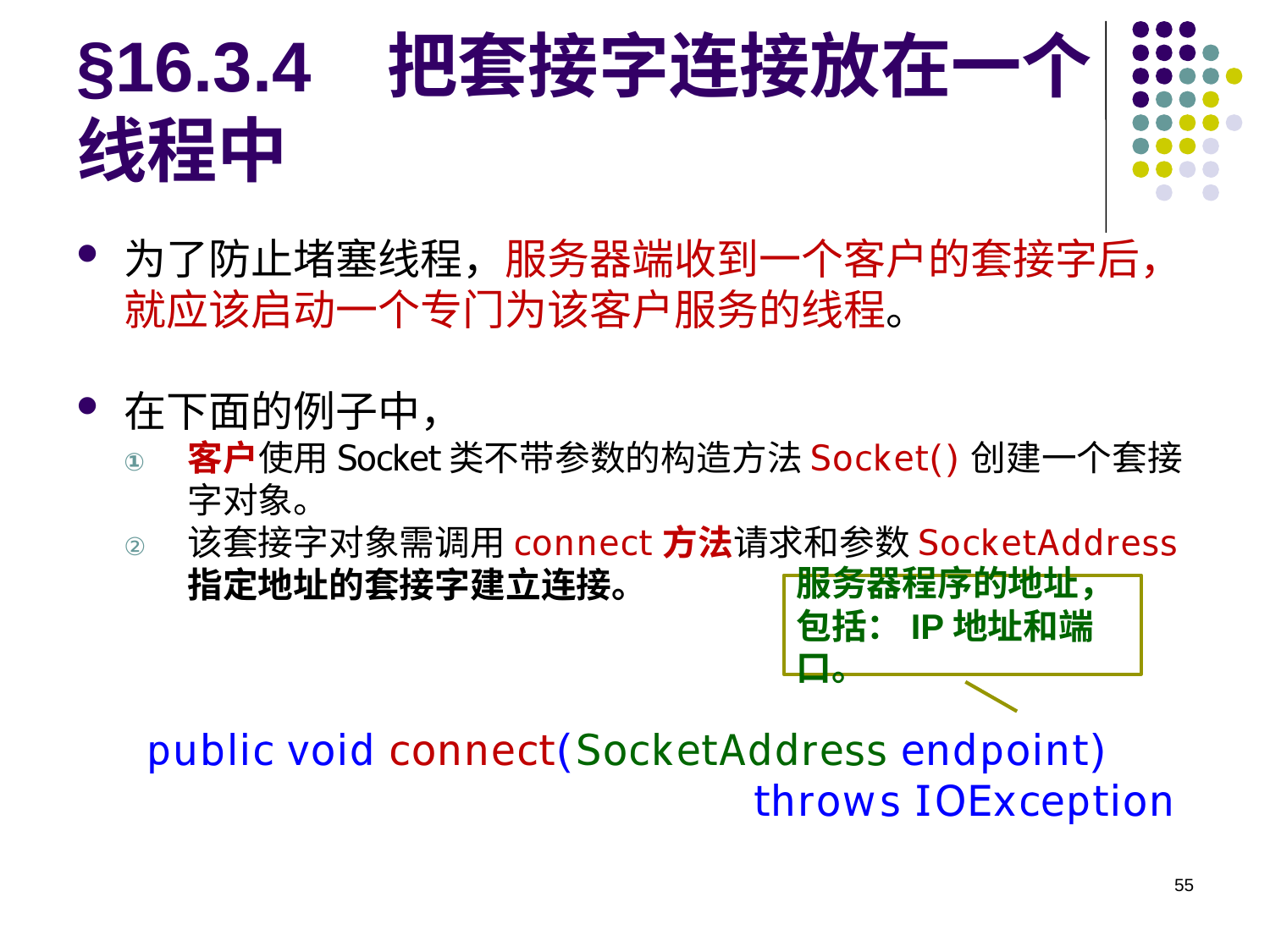

# §16.3.4   把套接字连接放在一个线程中
为了防止堵塞线程，服务器端收到一个客户的套接字后，就应该启动一个专门为该客户服务的线程。

在下面的例子中，
客户使用Socket类不带参数的构造方法Socket()创建一个套接字对象。
该套接字对象需调用connect方法请求和参数SocketAddress指定地址的套接字建立连接。

public void connect(SocketAddress endpoint)
                                                     throws IOException

服务器程序的地址，包括：IP地址和端口。
55